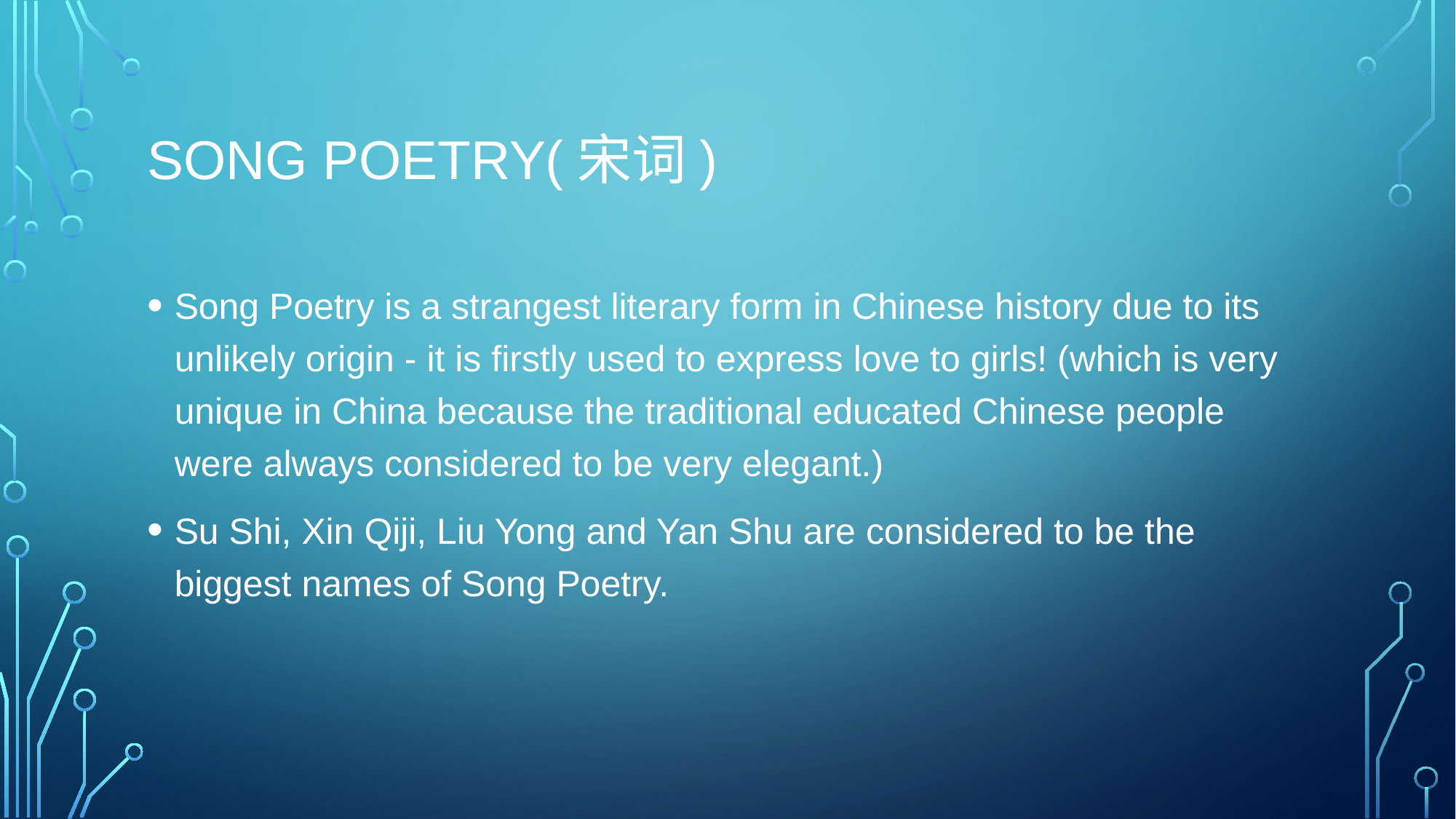

# Song Poetry(宋词)
Song Poetry is a strangest literary form in Chinese history due to its unlikely origin - it is firstly used to express love to girls! (which is very unique in China because the traditional educated Chinese people were always considered to be very elegant.)
Su Shi, Xin Qiji, Liu Yong and Yan Shu are considered to be the biggest names of Song Poetry.